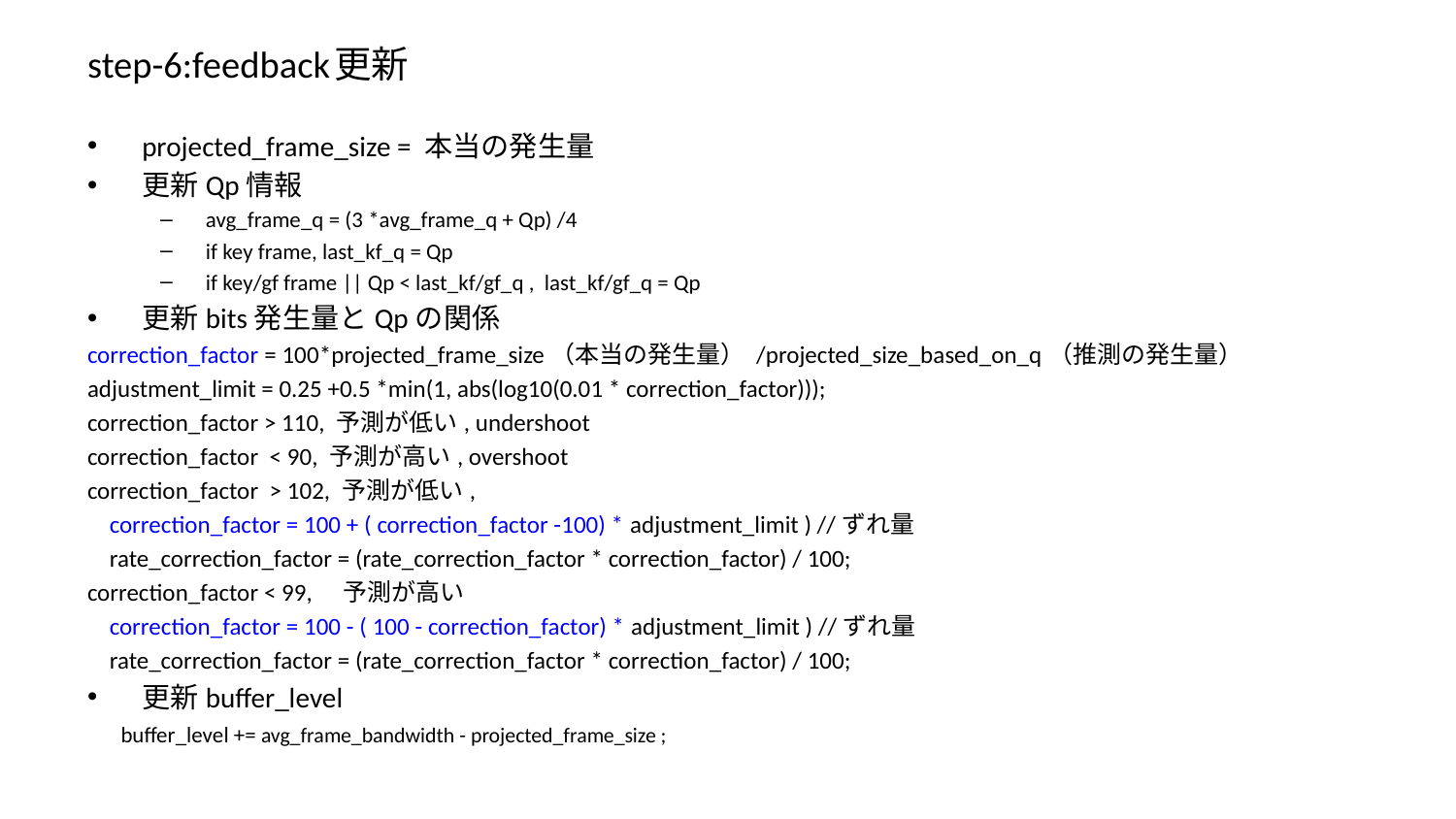

# step-6:feedback更新
projected_frame_size = 本当の発生量
更新Qp情報
avg_frame_q = (3 *avg_frame_q + Qp) /4
if key frame, last_kf_q = Qp
if key/gf frame || Qp < last_kf/gf_q ,  last_kf/gf_q = Qp
更新bits発生量とQpの関係
correction_factor = 100*projected_frame_size（本当の発生量） /projected_size_based_on_q（推測の発生量）
adjustment_limit = 0.25 +0.5 *min(1, abs(log10(0.01 * correction_factor)));
correction_factor > 110, 予測が低い, undershoot
correction_factor  < 90, 予測が高い, overshoot
correction_factor  > 102, 予測が低い,
    correction_factor = 100 + ( correction_factor -100) * adjustment_limit ) //ずれ量
    rate_correction_factor = (rate_correction_factor * correction_factor) / 100;
correction_factor < 99,　予測が高い
    correction_factor = 100 - ( 100 - correction_factor) * adjustment_limit ) //ずれ量
    rate_correction_factor = (rate_correction_factor * correction_factor) / 100;
更新buffer_level
      buffer_level += avg_frame_bandwidth - projected_frame_size ;